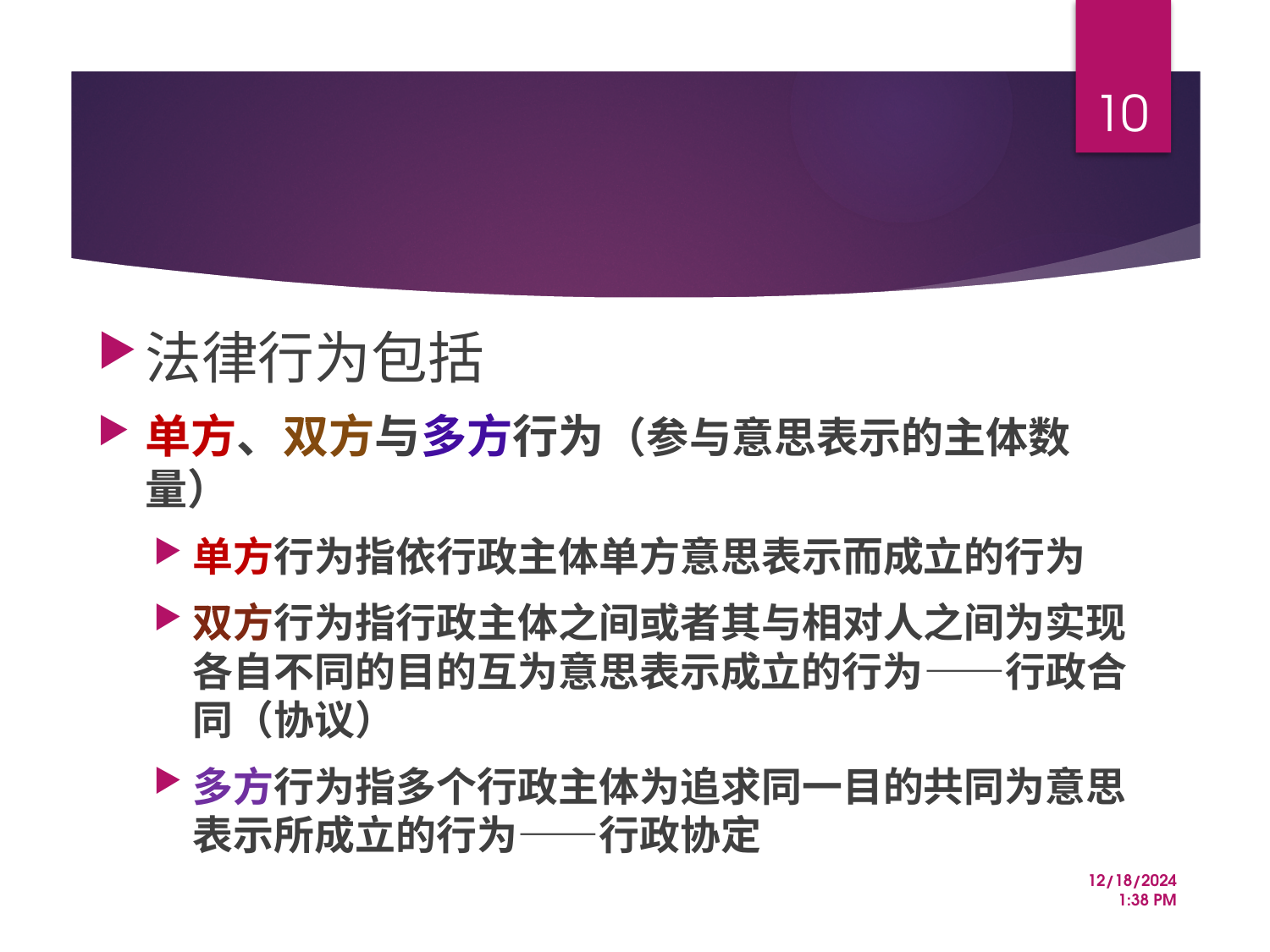

10
#
法律行为包括
单方、双方与多方行为（参与意思表示的主体数量）
单方行为指依行政主体单方意思表示而成立的行为
双方行为指行政主体之间或者其与相对人之间为实现各自不同的目的互为意思表示成立的行为——行政合同（协议）
多方行为指多个行政主体为追求同一目的共同为意思表示所成立的行为——行政协定

12/18/2024 1:38 PM